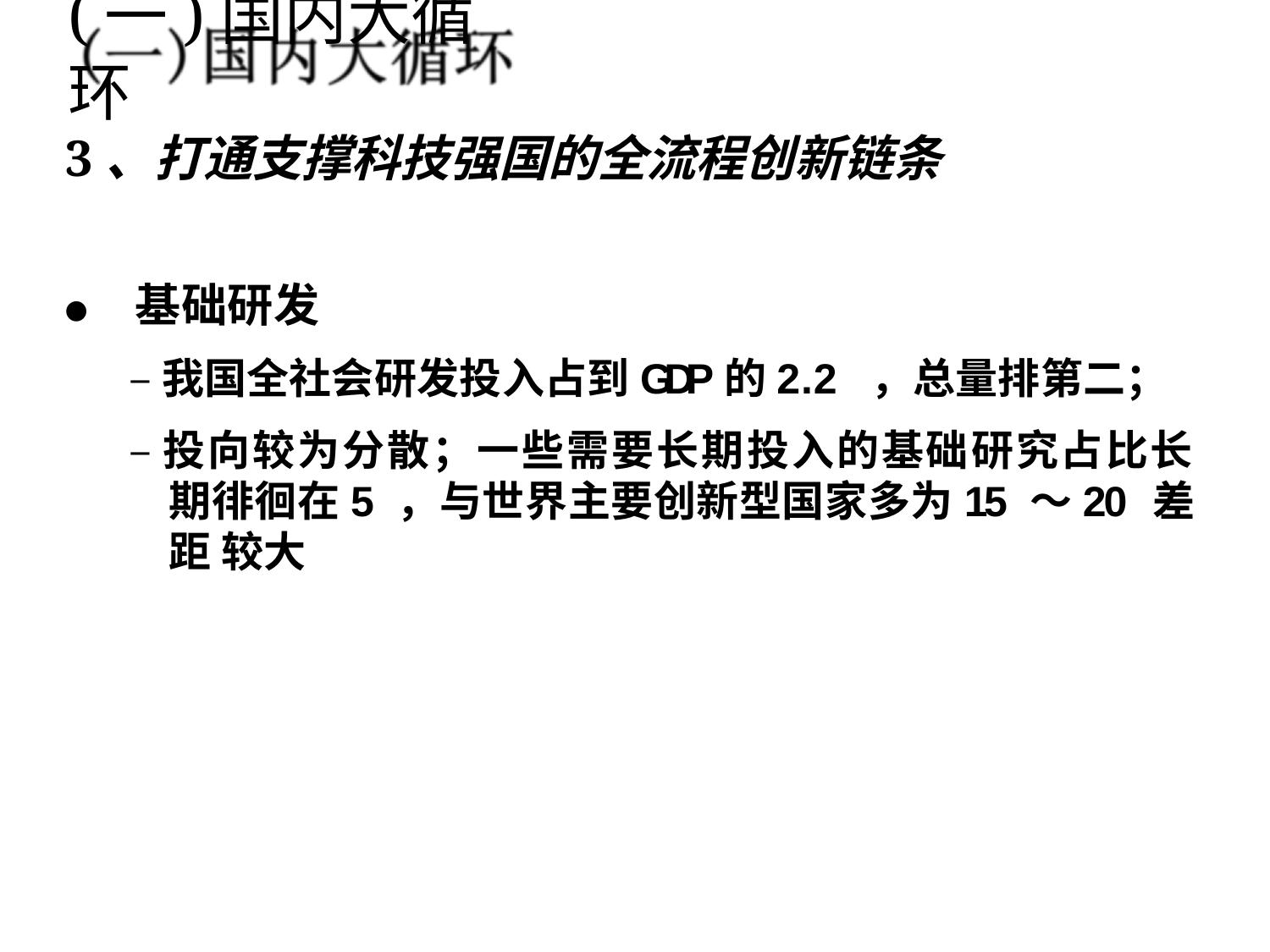

# (一)国内大循环
3、打通支撑科技强国的全流程创新链条

⚫ 基础研发
–我国全社会研发投入占到GDP的2.2 ，总量排第二；
–投向较为分散；一些需要长期投入的基础研究占比长 期徘徊在5 ，与世界主要创新型国家多为15 ～20 差距 较大